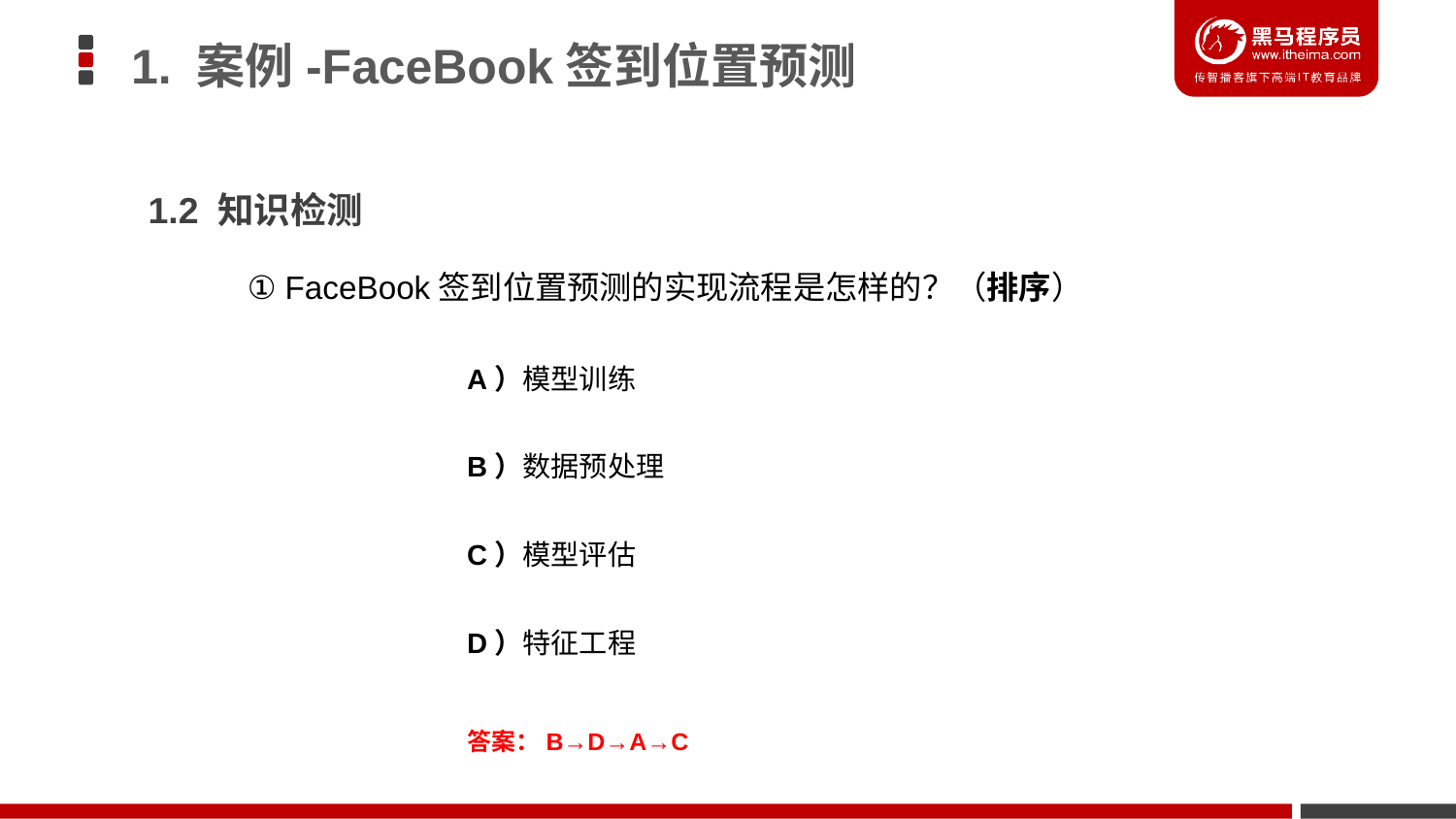

1. 案例-FaceBook签到位置预测
1.2 知识检测
① FaceBook签到位置预测的实现流程是怎样的？（排序）
A）模型训练

B）数据预处理

C）模型评估

D）特征工程
答案：B→D→A→C